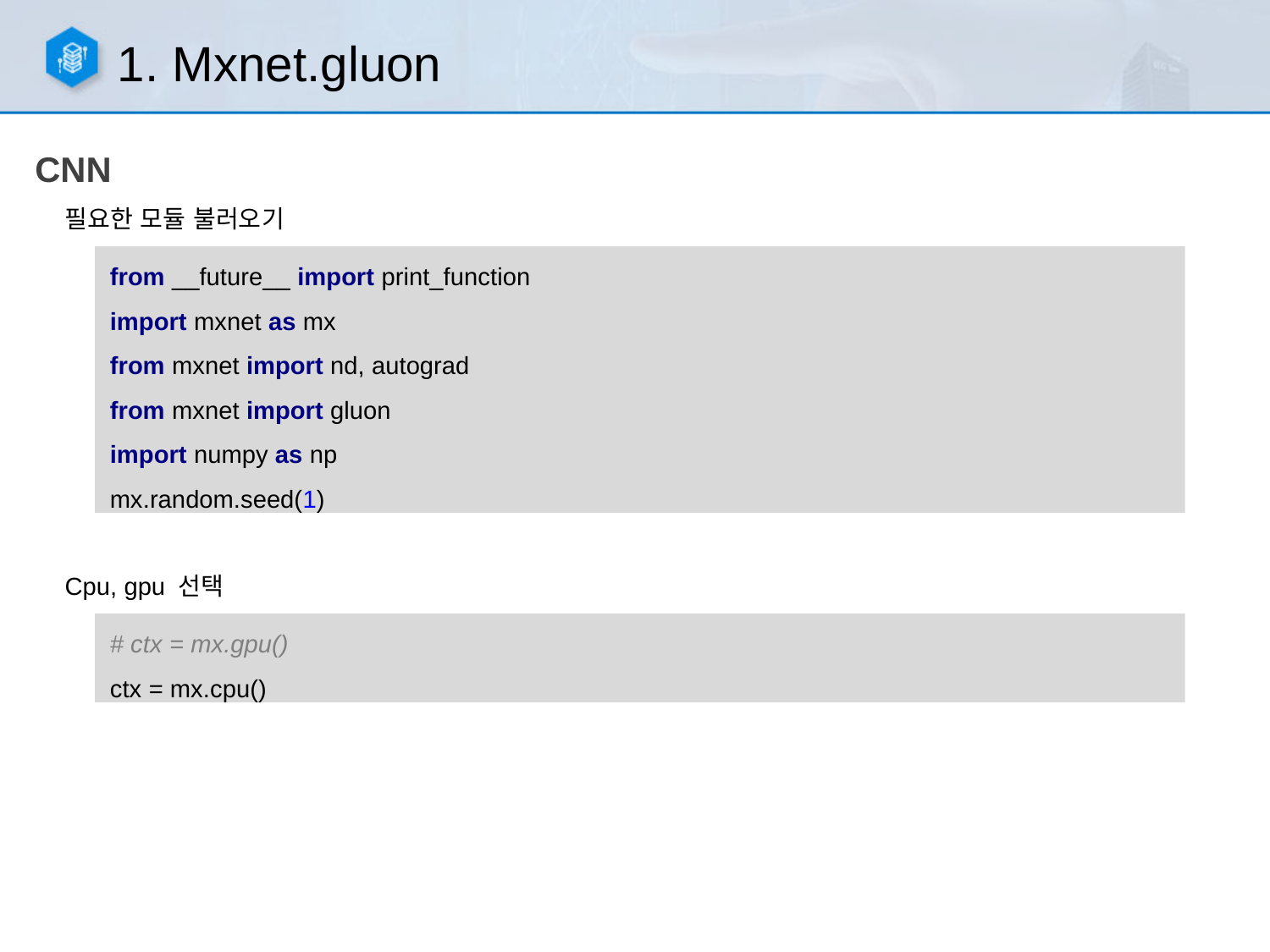

1. Mxnet.gluon
CNN
필요한 모듈 불러오기
from __future__ import print_function
import mxnet as mx
from mxnet import nd, autograd
from mxnet import gluon
import numpy as np
mx.random.seed(1)
Cpu, gpu 선택
# ctx = mx.gpu() ctx = mx.cpu()